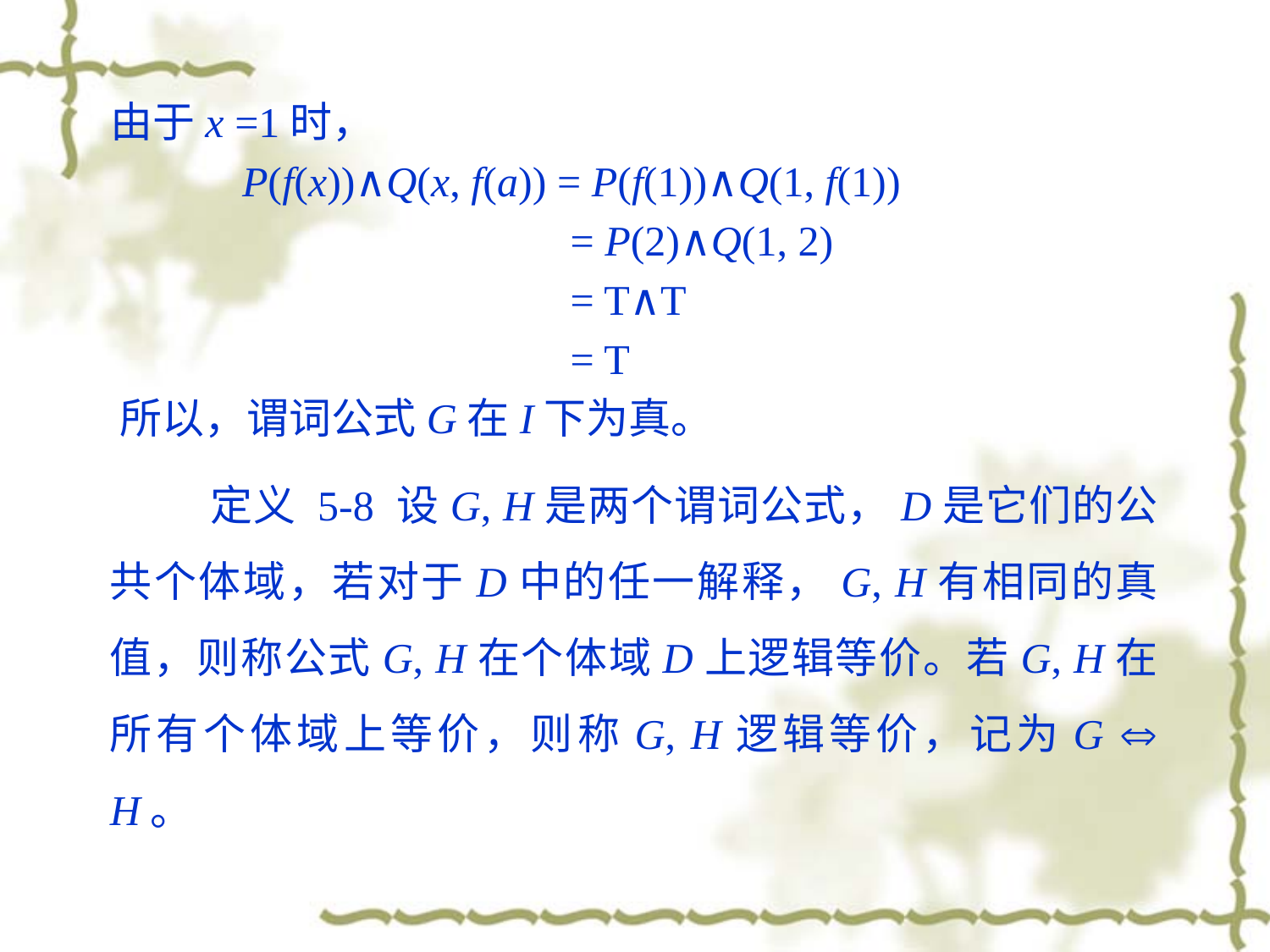

由于x =1时，
                 P(f(x))∧Q(x, f(a)) = P(f(1))∧Q(1, f(1))
                                                = P(2)∧Q(1, 2)
                                                = T∧T
                                                = T
     所以，谓词公式G在I下为真。
             定义 5-8 设G, H是两个谓词公式，D是它们的公共个体域，若对于D中的任一解释，G, H有相同的真值，则称公式G, H在个体域D上逻辑等价。若G, H在所有个体域上等价，则称G, H逻辑等价，记为G ⇔ H。